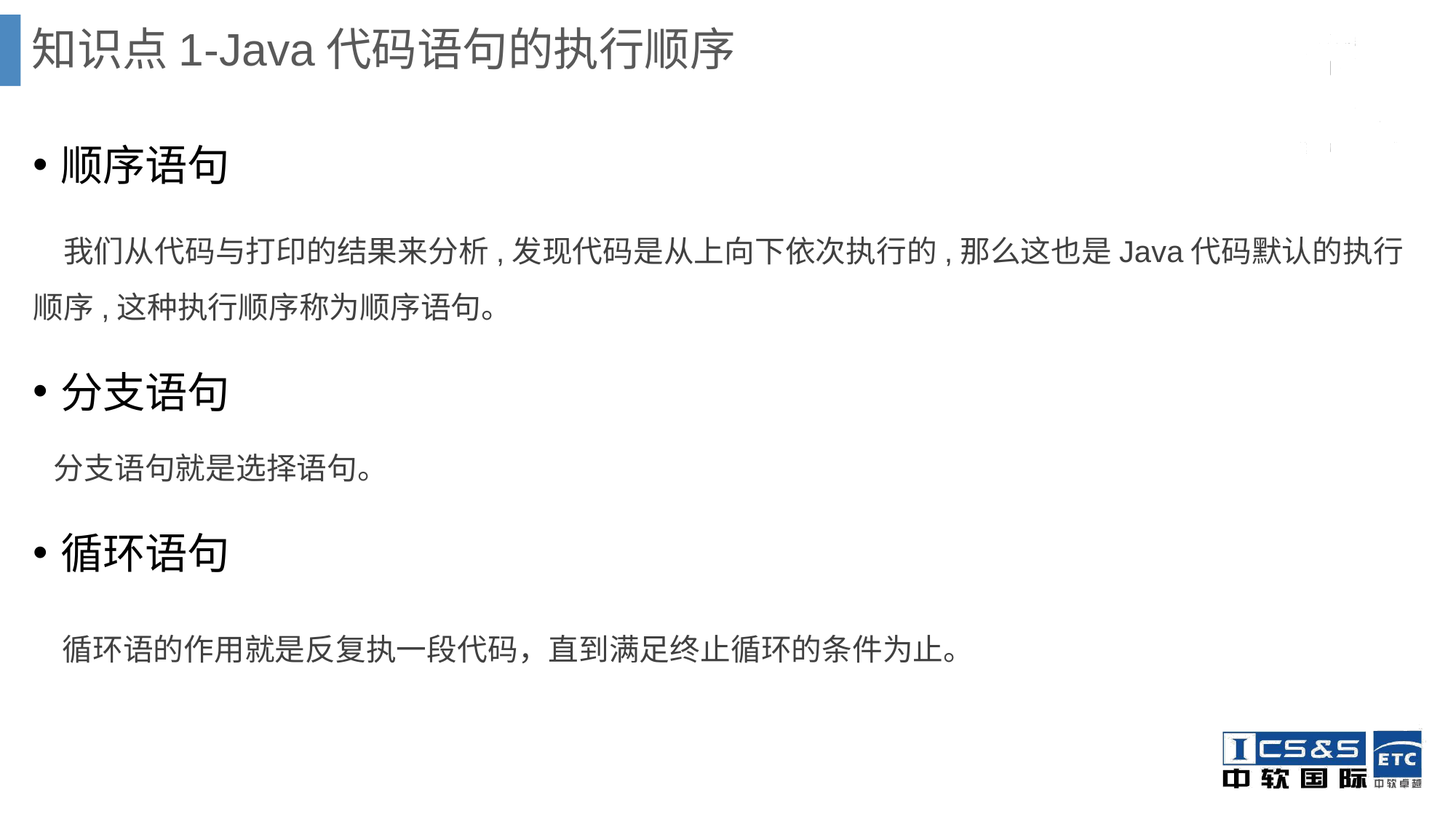

# 知识点1-Java代码语句的执行顺序
顺序语句
   我们从代码与打印的结果来分析,发现代码是从上向下依次执行的,那么这也是Java代码默认的执行顺序,这种执行顺序称为顺序语句。
分支语句
  分支语句就是选择语句。
循环语句
  循环语的作用就是反复执一段代码，直到满足终止循环的条件为止。